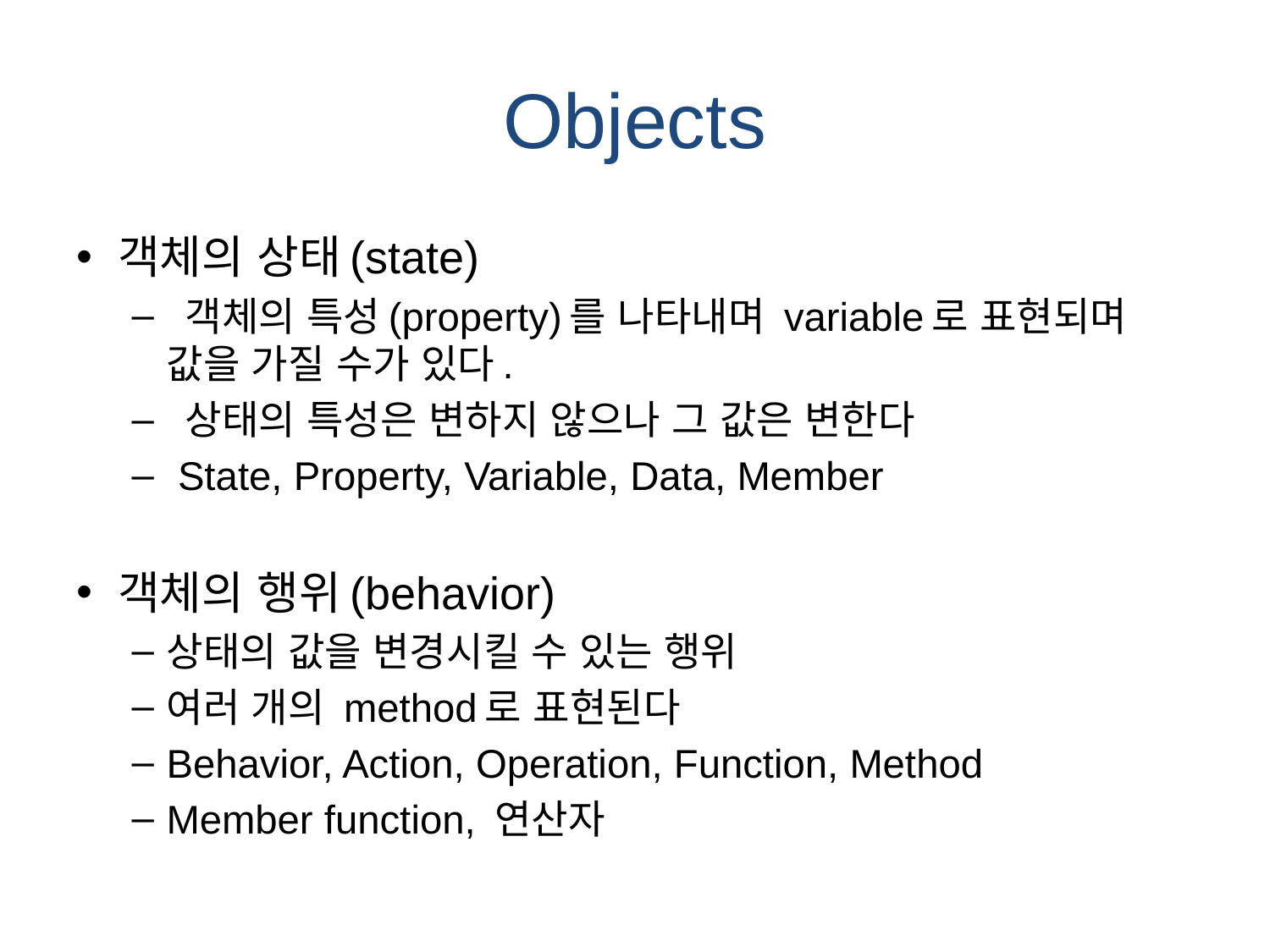

# Objects
객체의 상태(state)
 객체의 특성(property)를 나타내며 variable로 표현되며 값을 가질 수가 있다.
 상태의 특성은 변하지 않으나 그 값은 변한다
 State, Property, Variable, Data, Member

객체의 행위(behavior)
상태의 값을 변경시킬 수 있는 행위
여러 개의 method로 표현된다
Behavior, Action, Operation, Function, Method
Member function, 연산자